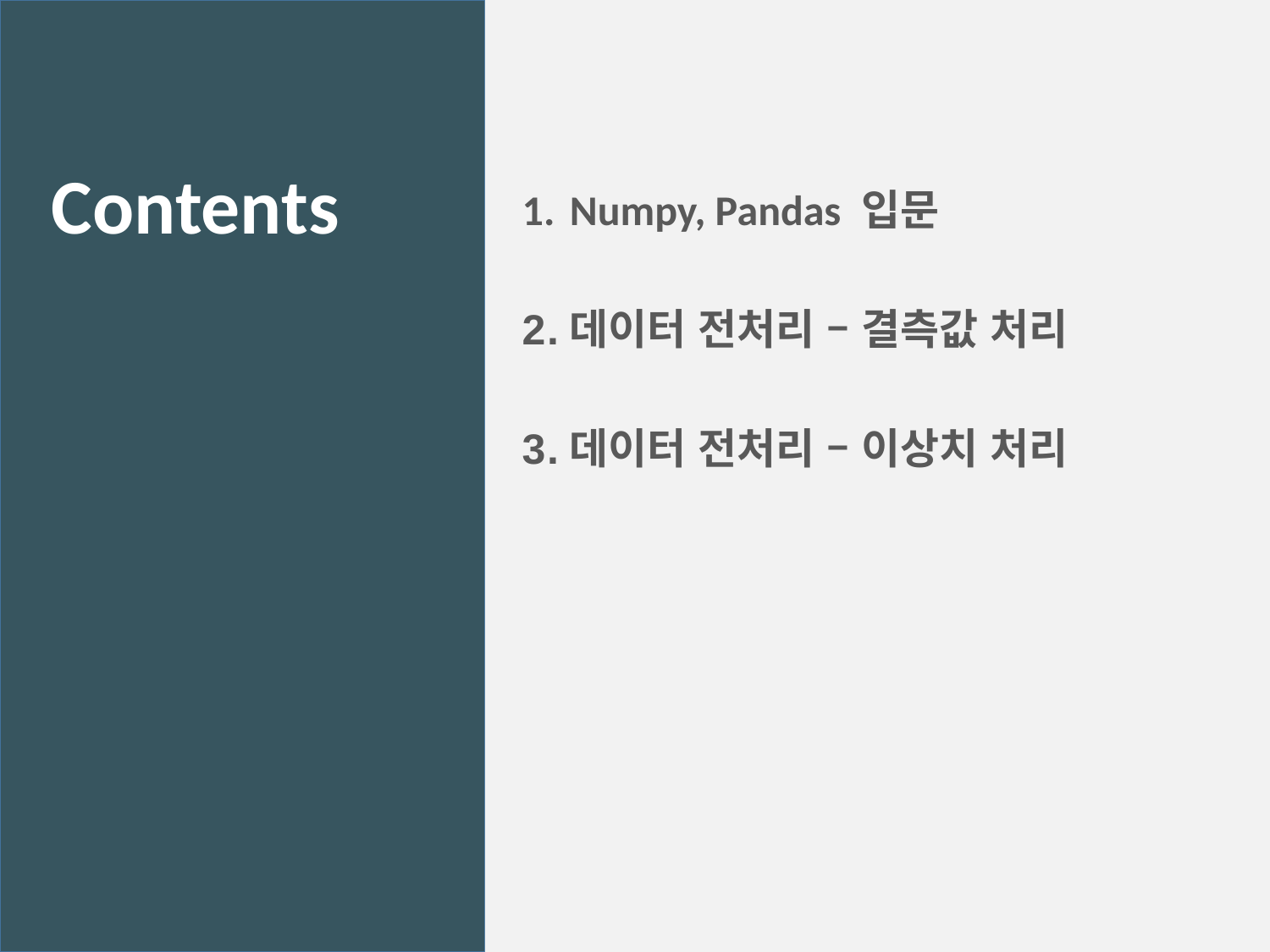

Numpy, Pandas 입문
데이터 전처리 – 결측값 처리
데이터 전처리 – 이상치 처리